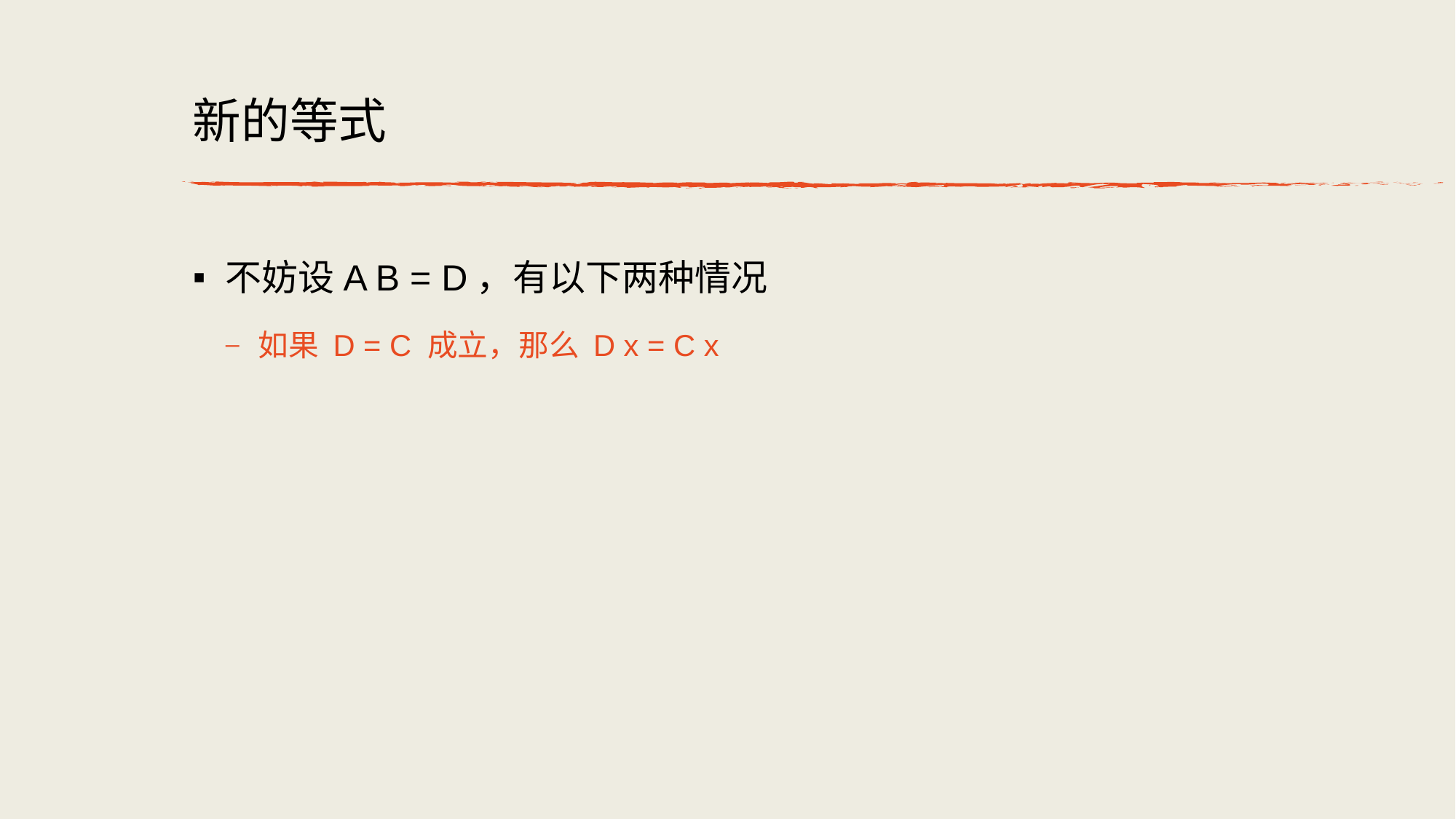

# 新的等式
不妨设A B = D，有以下两种情况
如果 D = C 成⽴，那么 D x = C x